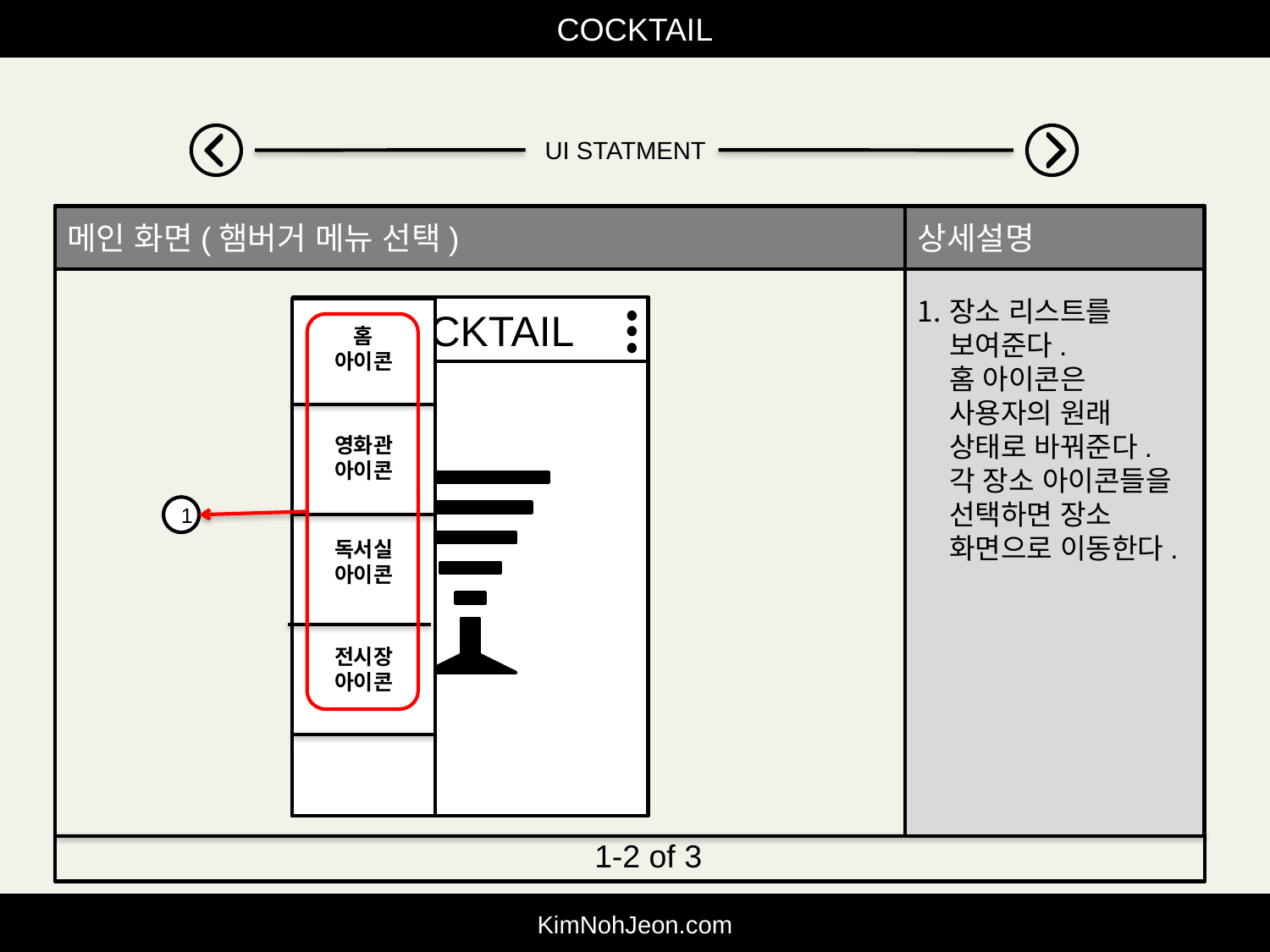

COCKTAIL

 UI STATMENT
상세설명

메인 화면(햄버거 메뉴 선택)
장소 리스트를 보여준다.
홈 아이콘은 사용자의 원래 상태로 바꿔준다.
각 장소 아이콘들을 선택하면 장소 화면으로 이동한다.
1-2 of 3
COCKTAIL

홈
아이콘
영화관
아이콘
1
독서실
아이콘
전시장
아이콘
KimNohJeon.com